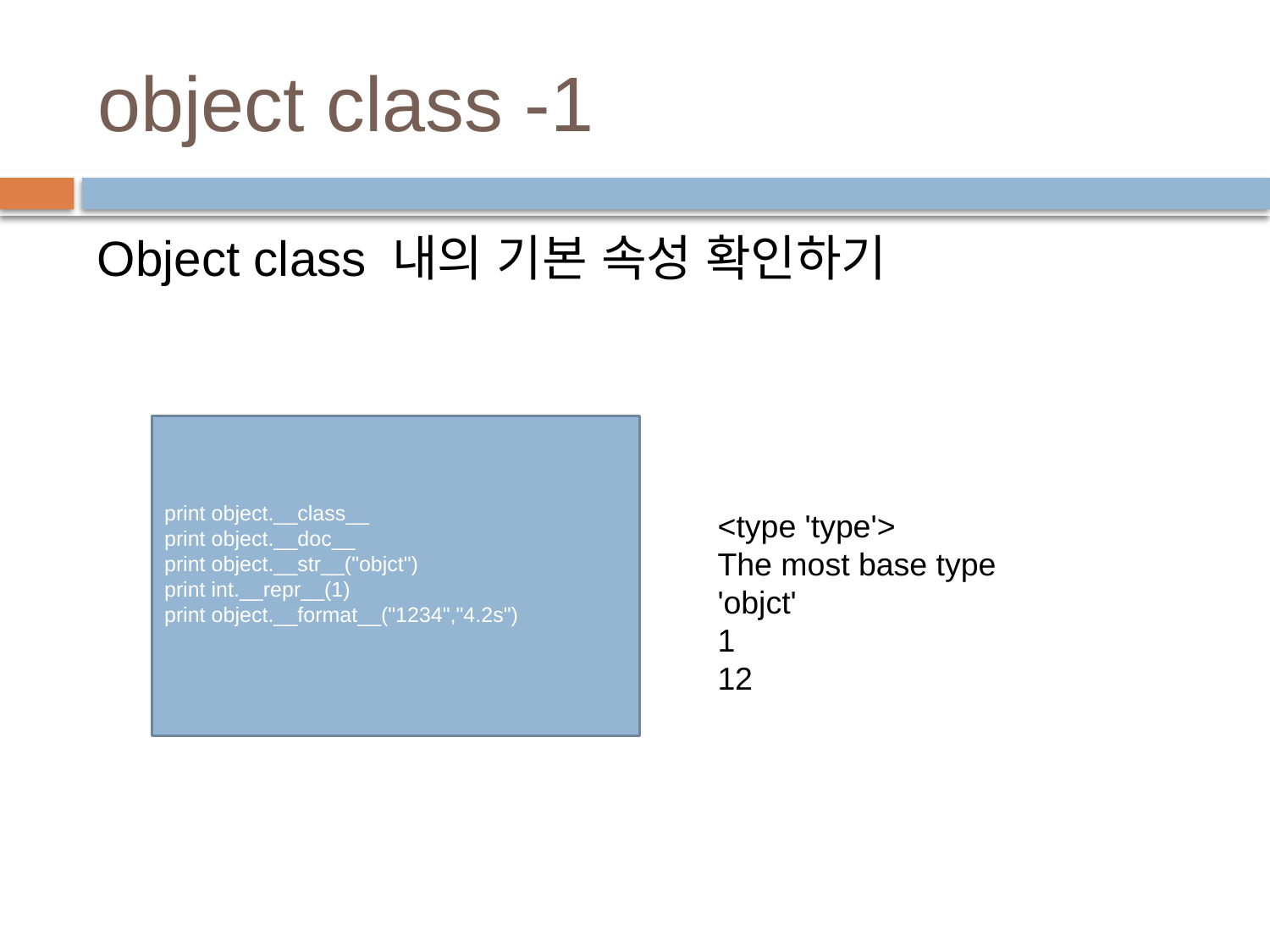

# object class -1
Object class 내의 기본 속성 확인하기
print object.__class__
print object.__doc__
print object.__str__("objct")
print int.__repr__(1)
print object.__format__("1234","4.2s")

<type 'type'>
The most base type
'objct'
1
12